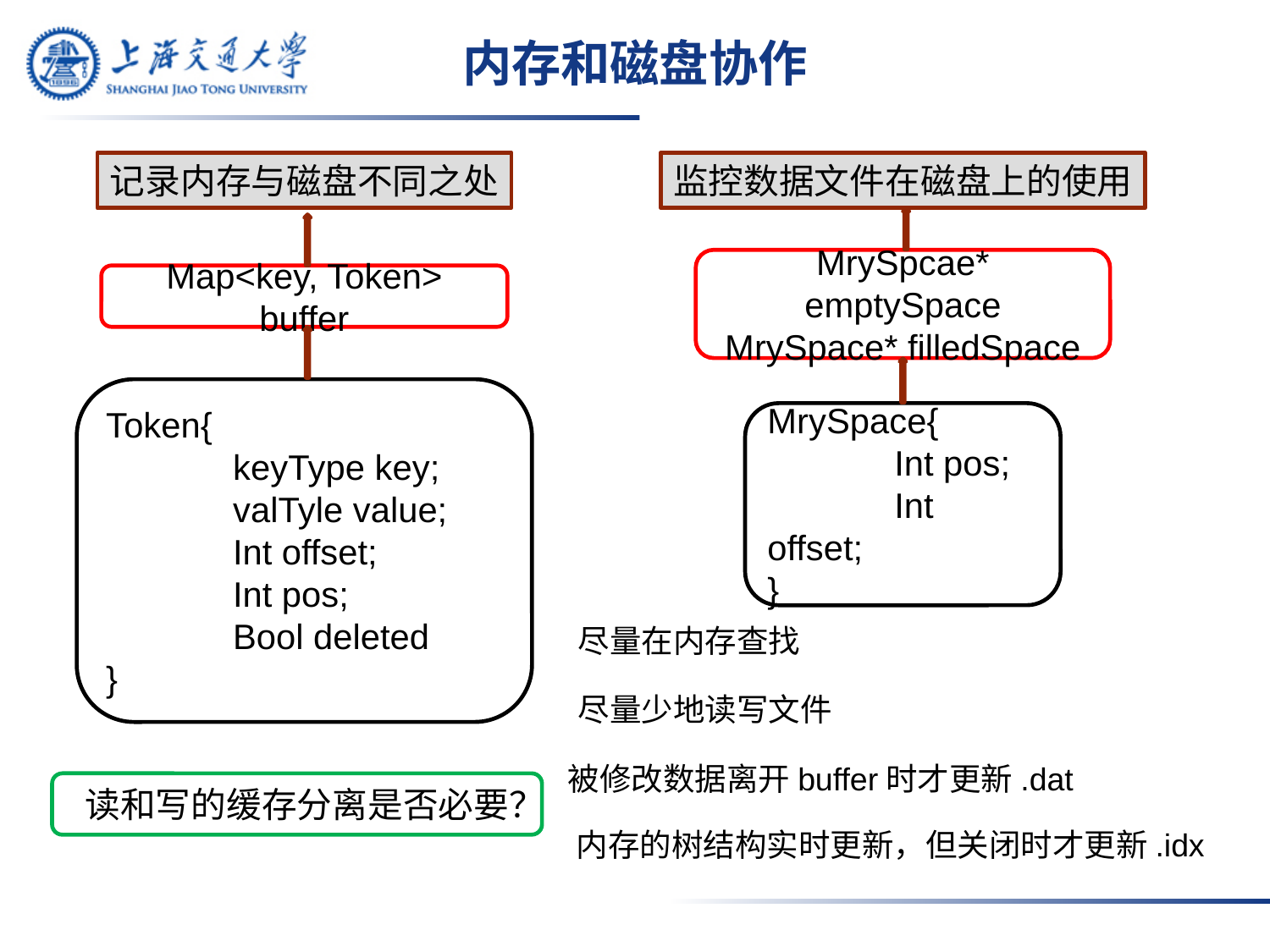

# 内存和磁盘协作
记录内存与磁盘不同之处
监控数据文件在磁盘上的使用

MrySpcae* emptySpace
MrySpace* filledSpace
Map<key, Token> buffer

Token{
	keyType key;
	valTyle value;
	Int offset;
	Int pos;
	Bool deleted
}
MrySpace{
	Int pos;
	Int offset;
}
尽量在内存查找
尽量少地读写文件
被修改数据离开buffer时才更新.dat
读和写的缓存分离是否必要？
内存的树结构实时更新，但关闭时才更新.idx